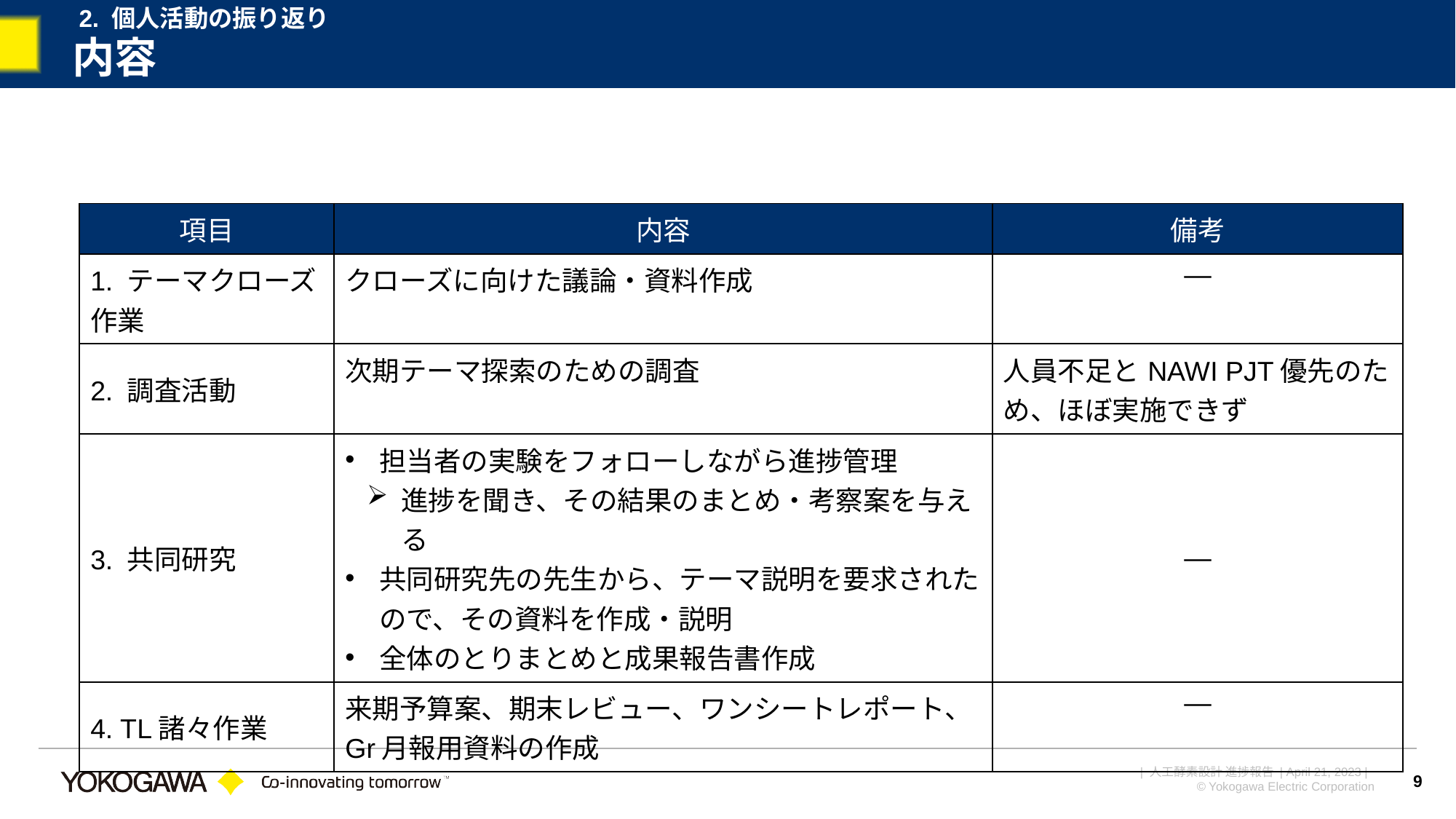

2. 個人活動の振り返り
# 内容
| 項目 | 内容 | 備考 |
| --- | --- | --- |
| 1. テーマクローズ作業 | クローズに向けた議論・資料作成 | ― |
| 2. 調査活動 | 次期テーマ探索のための調査 | 人員不足とNAWI PJT優先のため、ほぼ実施できず |
| 3. 共同研究 | 担当者の実験をフォローしながら進捗管理 進捗を聞き、その結果のまとめ・考察案を与える 共同研究先の先生から、テーマ説明を要求されたので、その資料を作成・説明 全体のとりまとめと成果報告書作成 | ― |
| 4. TL諸々作業 | 来期予算案、期末レビュー、ワンシートレポート、Gr月報用資料の作成 | ― |
9